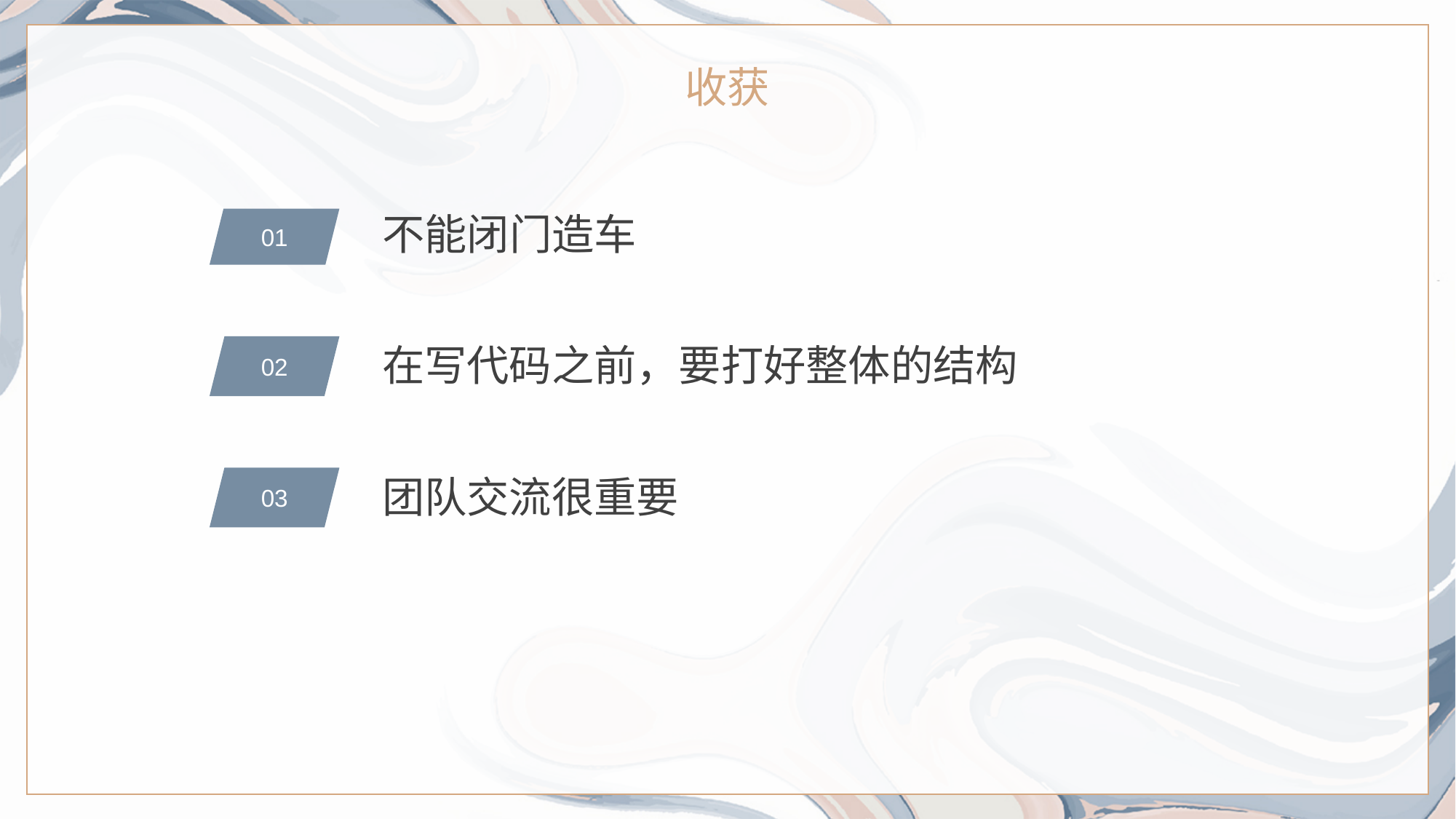

收获
不能闭门造车
01
在写代码之前，要打好整体的结构
02
团队交流很重要
03